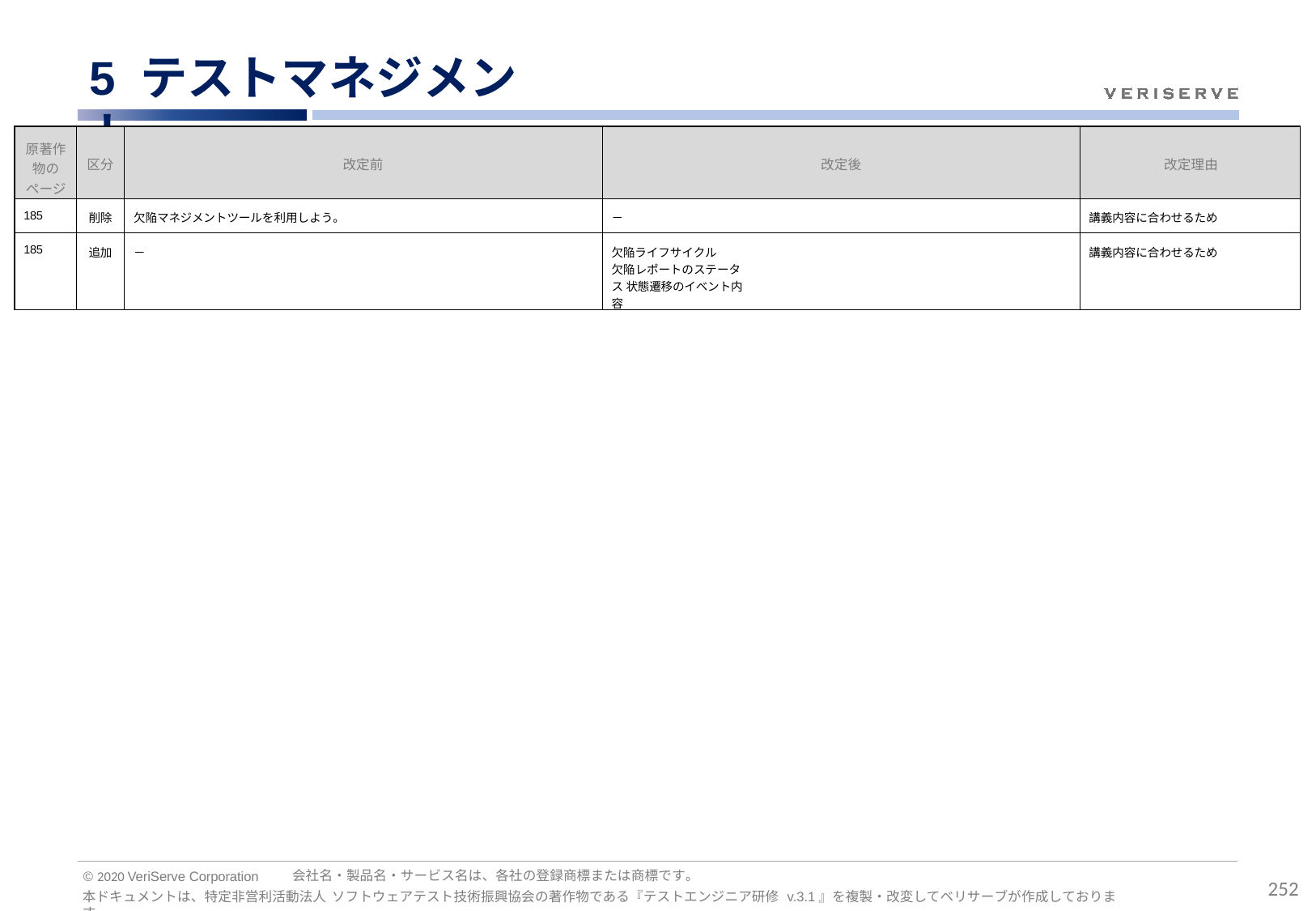

# 5 テストマネジメント

| 原著作 物の ページ | 区分 | 改定前 | 改定後 | 改定理由 |
| --- | --- | --- | --- | --- |
| 185 | 削除 | 欠陥マネジメントツールを利用しよう。 | － | 講義内容に合わせるため |
| 185 | 追加 | － | 欠陥ライフサイクル 欠陥レポートのステータス 状態遷移のイベント内容 | 講義内容に合わせるため |
会社名・製品名・サービス名は、各社の登録商標または商標です。
© 2020 VeriServe Corporation
252
本ドキュメントは、特定非営利活動法人 ソフトウェアテスト技術振興協会の著作物である『テストエンジニア研修 v.3.1』を複製・改変してベリサーブが作成しております。